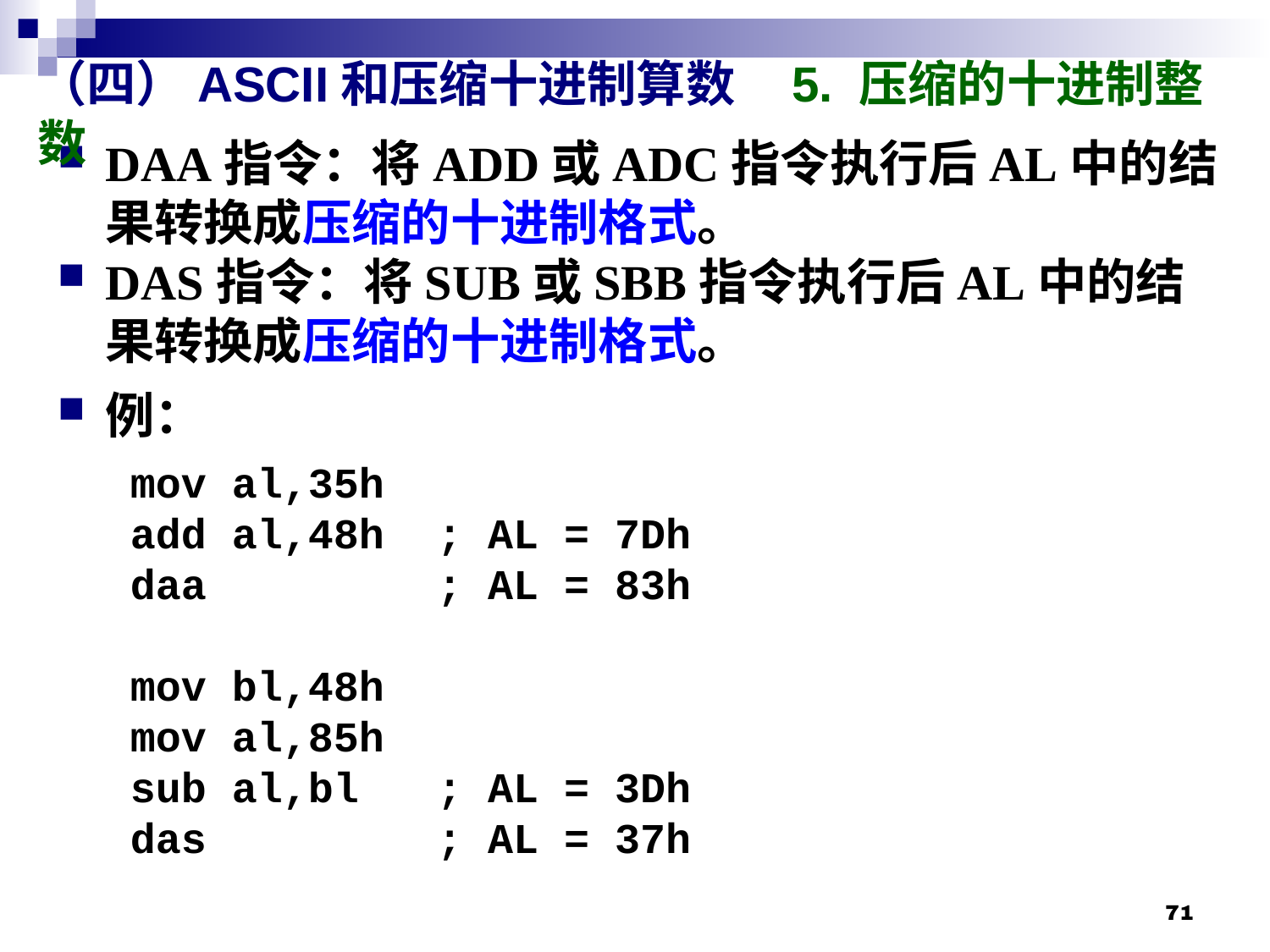

# （四）ASCII和压缩十进制算数    5. 压缩的十进制整数
DAA指令：将ADD或ADC指令执行后AL中的结果转换成压缩的十进制格式。
DAS指令：将SUB或SBB指令执行后AL中的结果转换成压缩的十进制格式。
例：
mov al,35h
add al,48h	; AL = 7Dh
daa		; AL = 83h

mov bl,48h
mov al,85h
sub al,bl	; AL = 3Dh
das		; AL = 37h
71